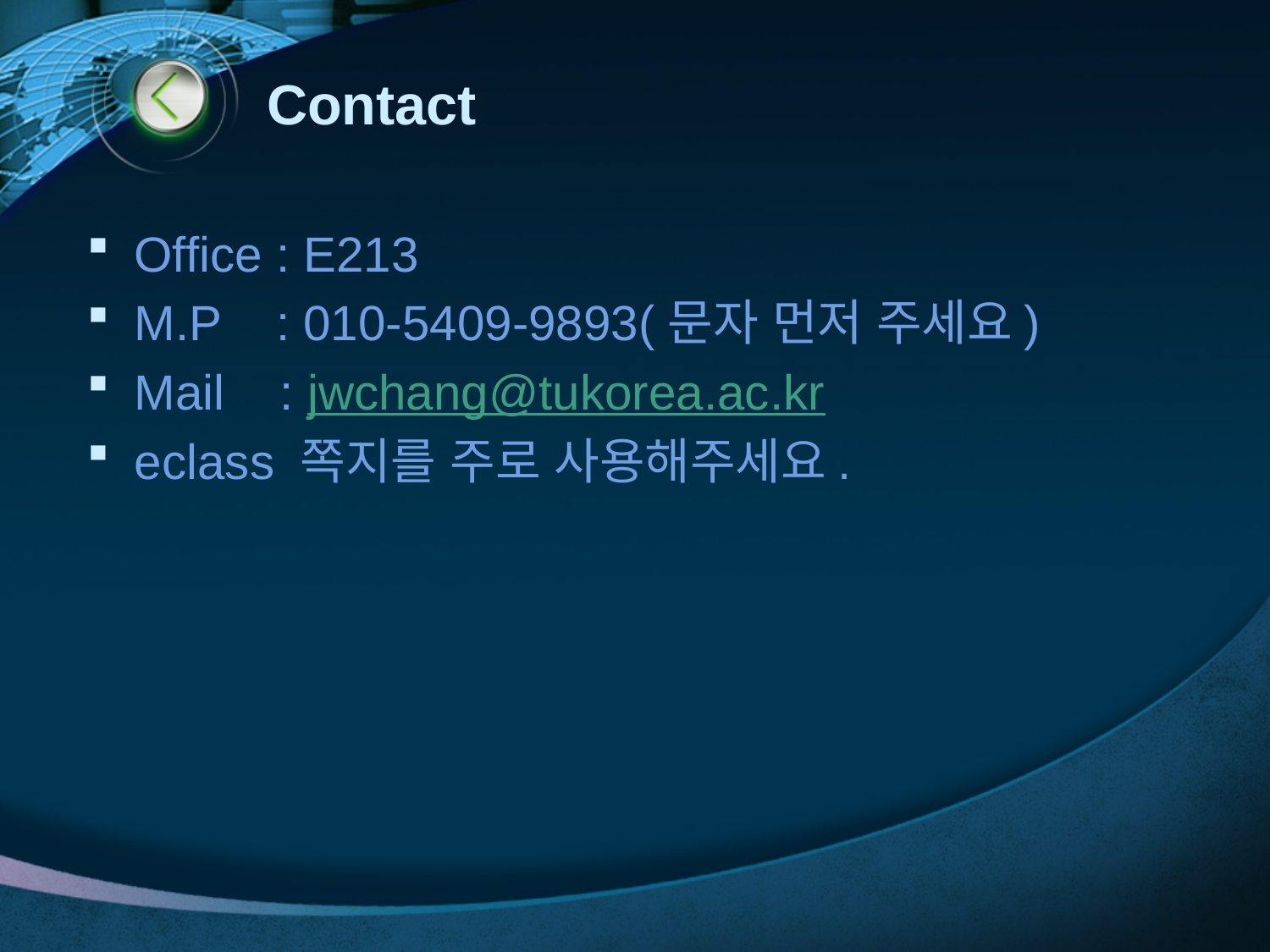

# Contact
Office : E213
M.P    : 010-5409-9893(문자 먼저 주세요)
Mail    : jwchang@tukorea.ac.kr
eclass 쪽지를 주로 사용해주세요.